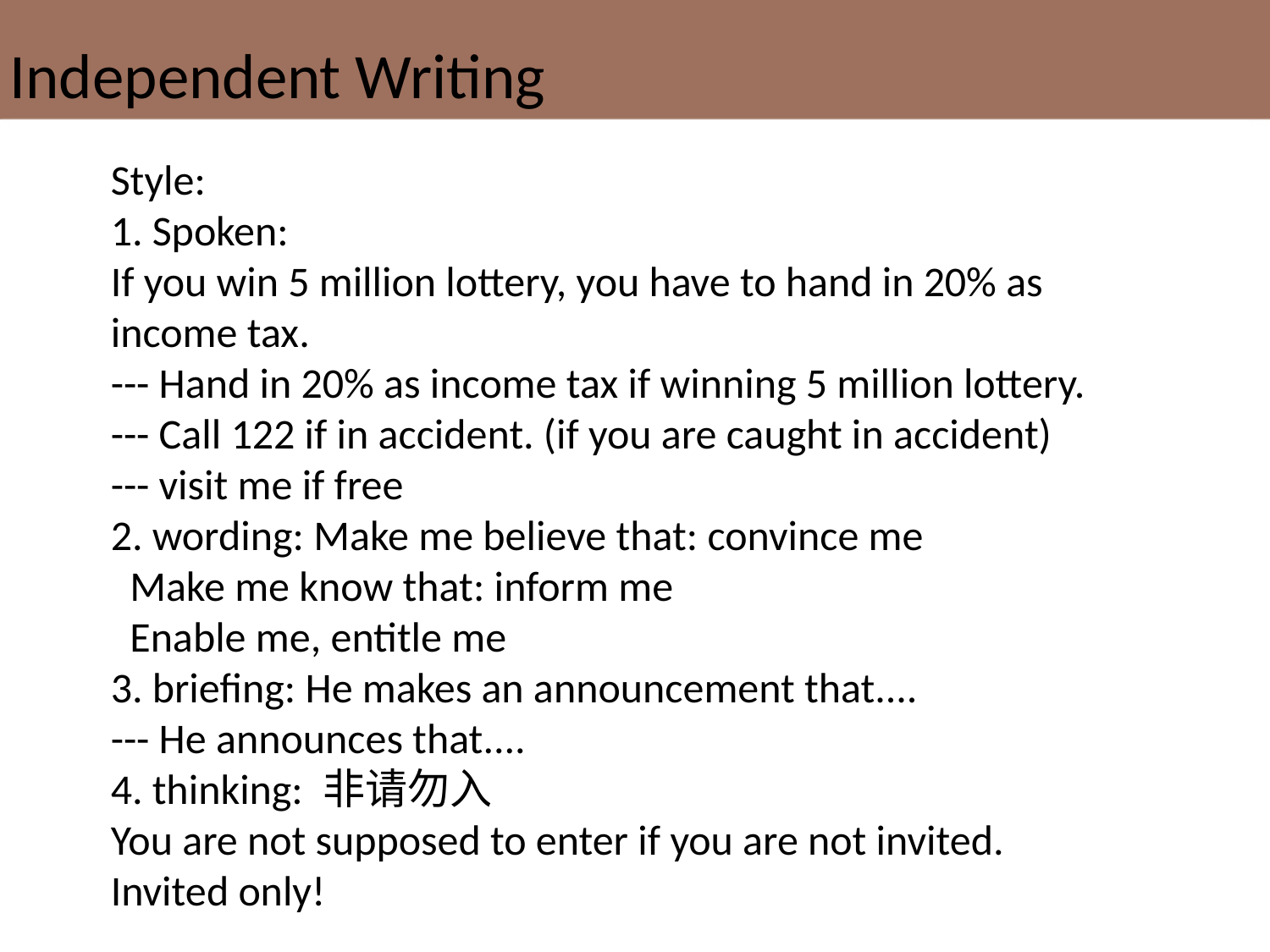

Independent Writing
Style:1. Spoken:If you win 5 million lottery, you have to hand in 20% as income tax.--- Hand in 20% as income tax if winning 5 million lottery.--- Call 122 if in accident. (if you are caught in accident)--- visit me if free2. wording: Make me believe that: convince me  Make me know that: inform me  Enable me, entitle me3. briefing: He makes an announcement that....--- He announces that....4. thinking: 非请勿入You are not supposed to enter if you are not invited.
Invited only!